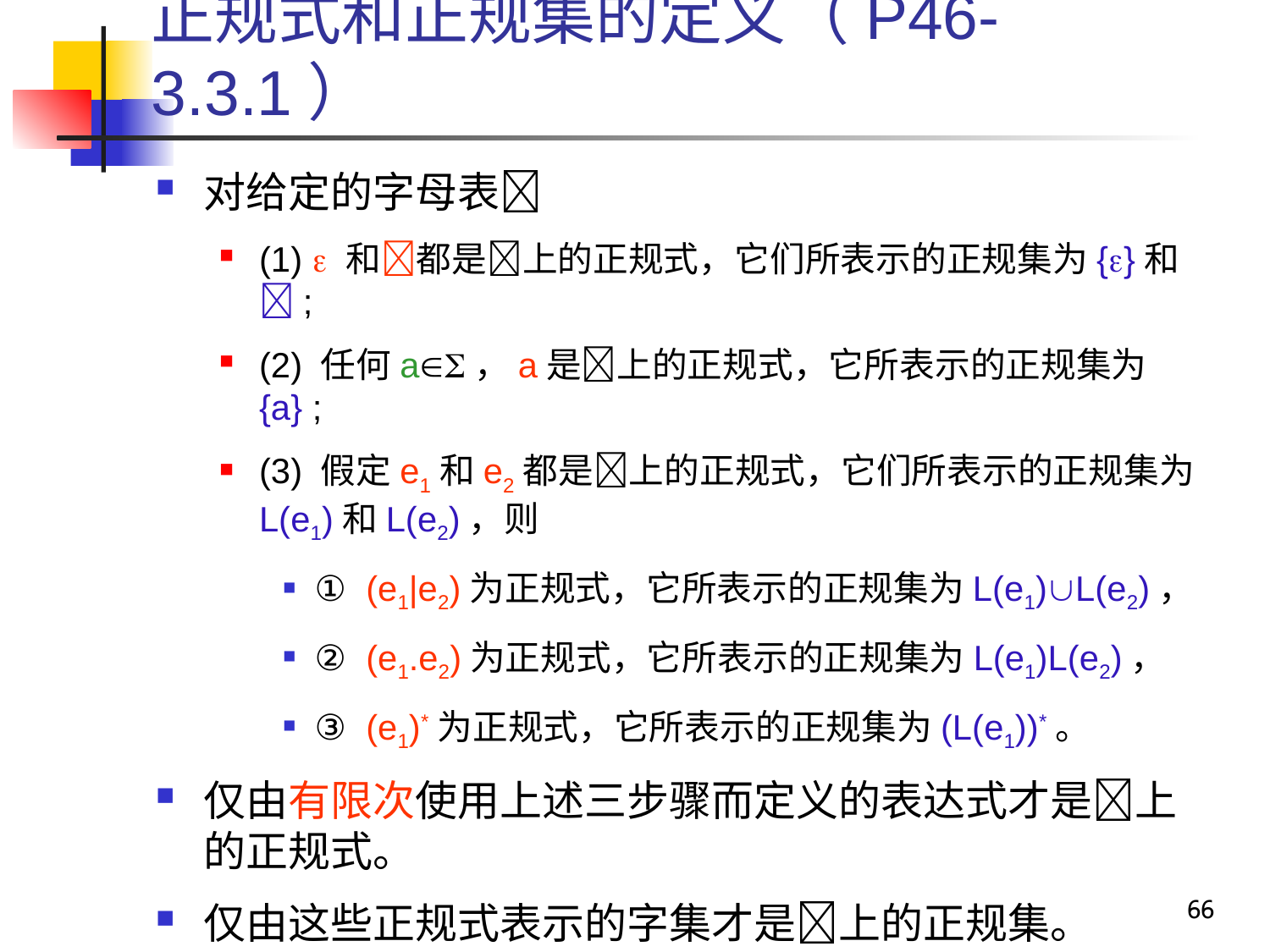

# 正规式和正规集的定义（P46-3.3.1）
对给定的字母表Σ
(1) ε 和∅都是Σ上的正规式，它们所表示的正规集为{ε}和∅;
(2) 任何a∈Σ，a是Σ上的正规式，它所表示的正规集为{a} ;
(3) 假定e1和e2都是Σ上的正规式，它们所表示的正规集为L(e1)和L(e2)，则
①  (e1|e2)为正规式，它所表示的正规集为L(e1)∪L(e2)，
②  (e1.e2)为正规式，它所表示的正规集为L(e1)L(e2)，
③  (e1)*为正规式，它所表示的正规集为(L(e1))*。
仅由有限次使用上述三步骤而定义的表达式才是Σ上的正规式。
仅由这些正规式表示的字集才是Σ上的正规集。

66